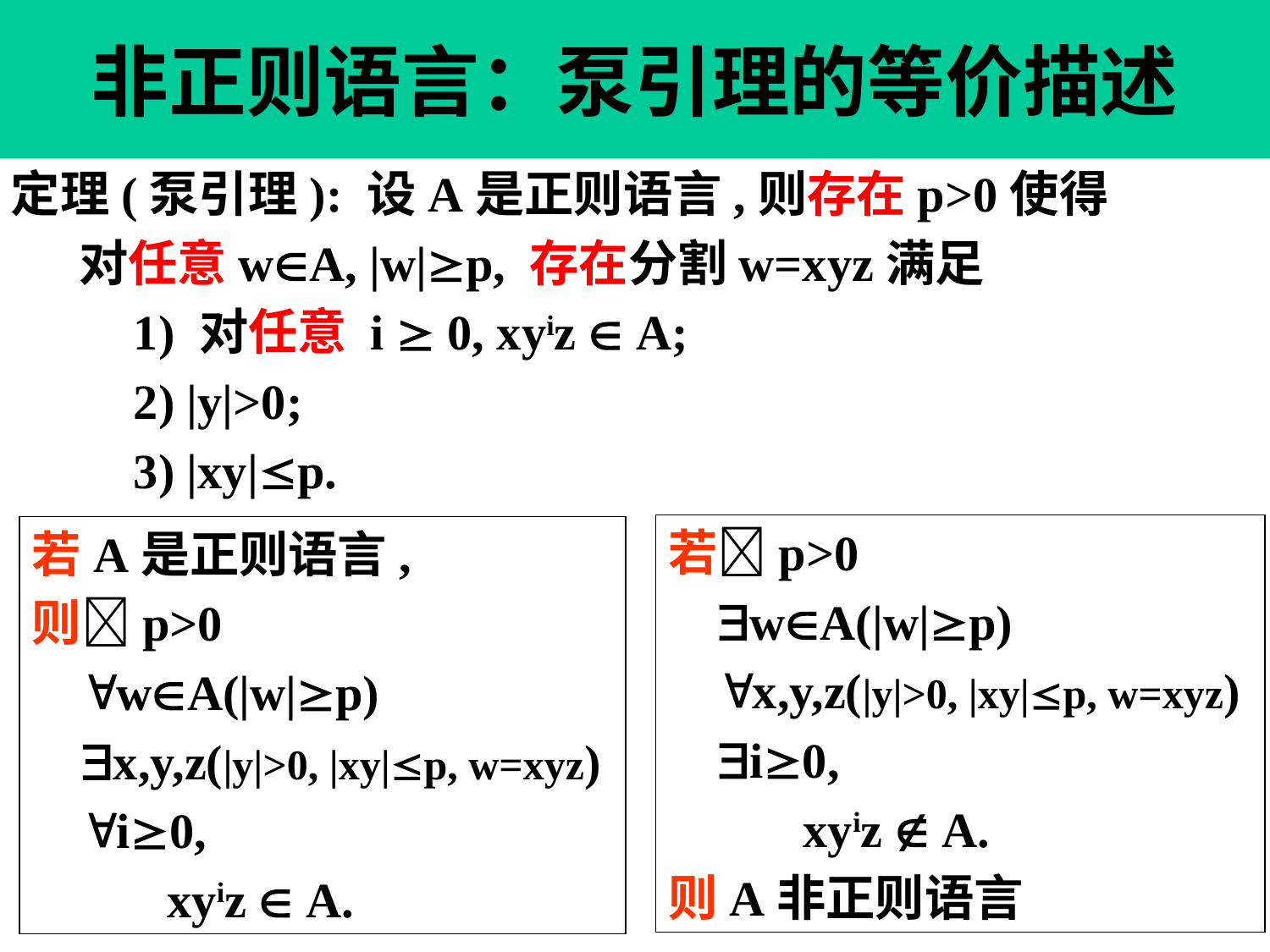

# 非正则语言：泵引理的等价描述
定理(泵引理): 设A是正则语言,则存在p>0使得
     对任意w∈A, |w|≥p, 存在分割w=xyz满足
          1) 对任意 i ≥ 0, xyiz ∈ A;
          2) |y|>0;
          3) |xy|≤p.
若∀p>0
    ∃w∈A(|w|≥p)
    ∀x,y,z(|y|>0, |xy|≤p, w=xyz)
    ∃i≥0,
           xyiz ∉ A.
则A非正则语言
若A是正则语言,
则∃p>0
    ∀w∈A(|w|≥p)
    ∃x,y,z(|y|>0, |xy|≤p, w=xyz)
    ∀i≥0,
           xyiz ∈ A.